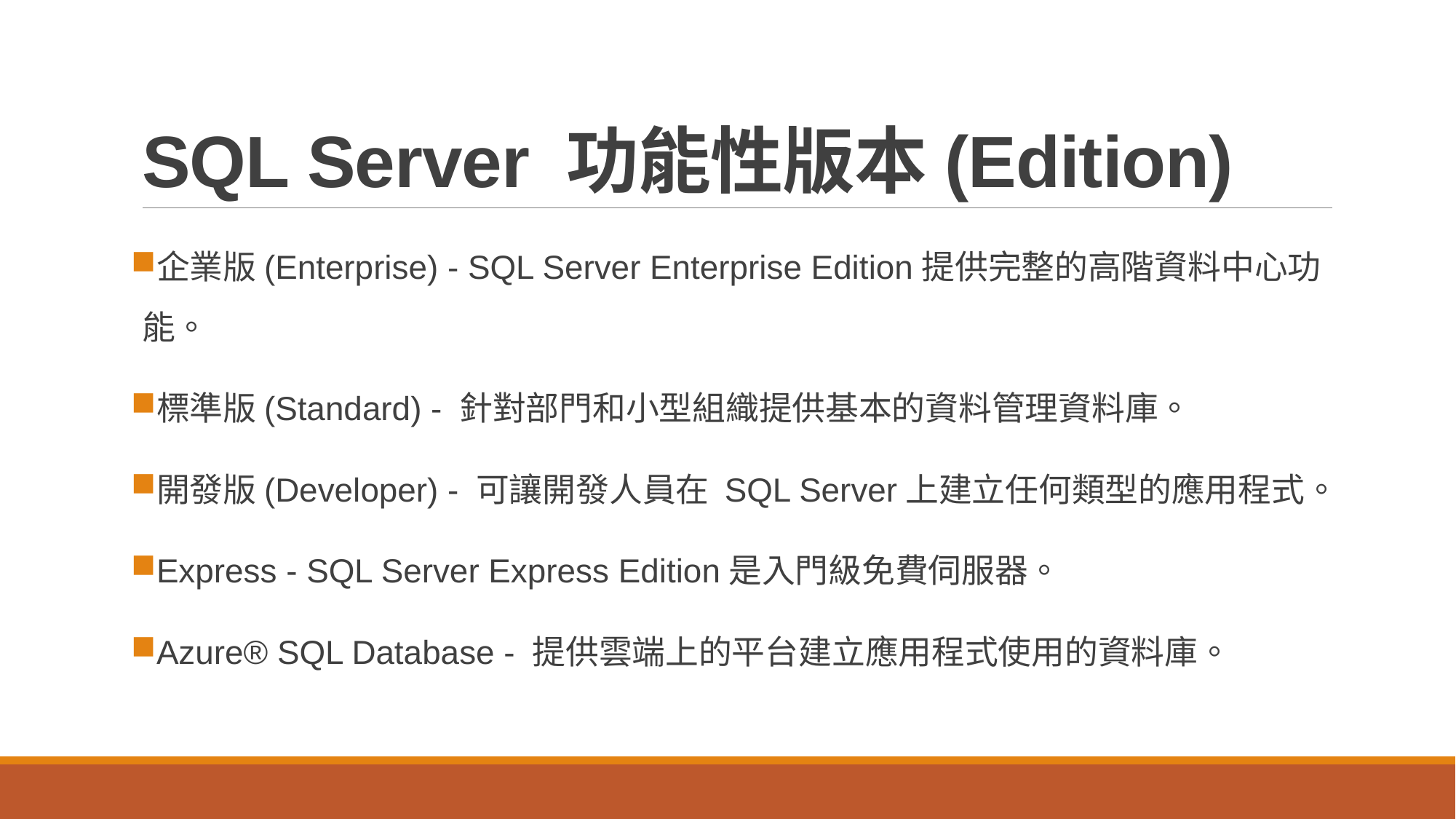

# SQL Server 功能性版本(Edition)
企業版(Enterprise) - SQL Server Enterprise Edition提供完整的高階資料中心功能。
標準版(Standard) - 針對部門和小型組織提供基本的資料管理資料庫。
開發版(Developer) - 可讓開發人員在 SQL Server上建立任何類型的應用程式。
Express - SQL Server Express Edition是入門級免費伺服器。
Azure® SQL Database - 提供雲端上的平台建立應用程式使用的資料庫。